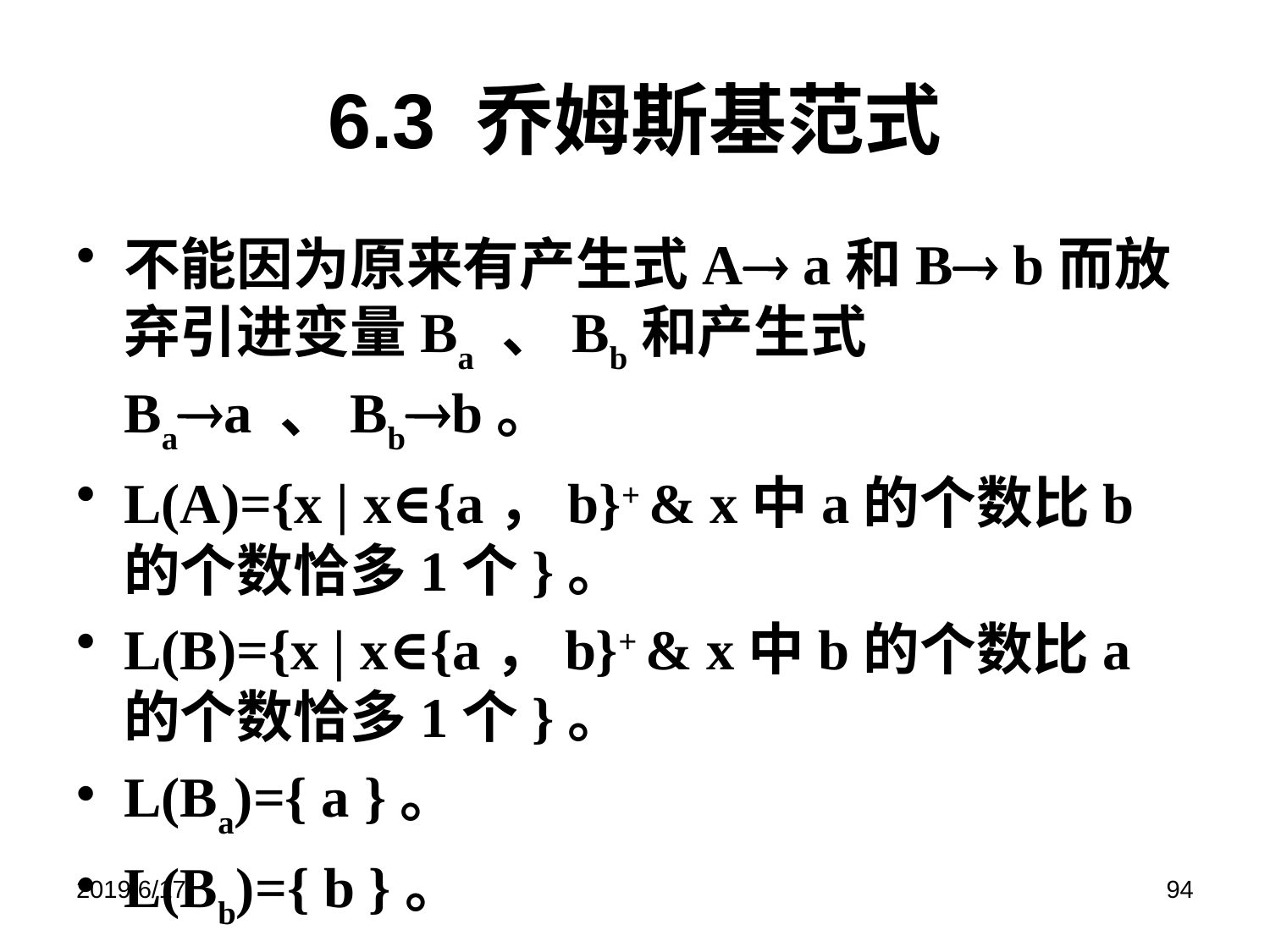

# 6.3 乔姆斯基范式
不能因为原来有产生式A→ a和B→ b而放弃引进变量Ba 、Bb和产生式Ba→a 、Bb→b。
L(A)={x | x∈{a，b}+ & x中a的个数比b的个数恰多1个}。
L(B)={x | x∈{a，b}+ & x中b的个数比a的个数恰多1个}。
L(Ba)={ a }。
L(Bb)={ b }。
2019/6/17
94